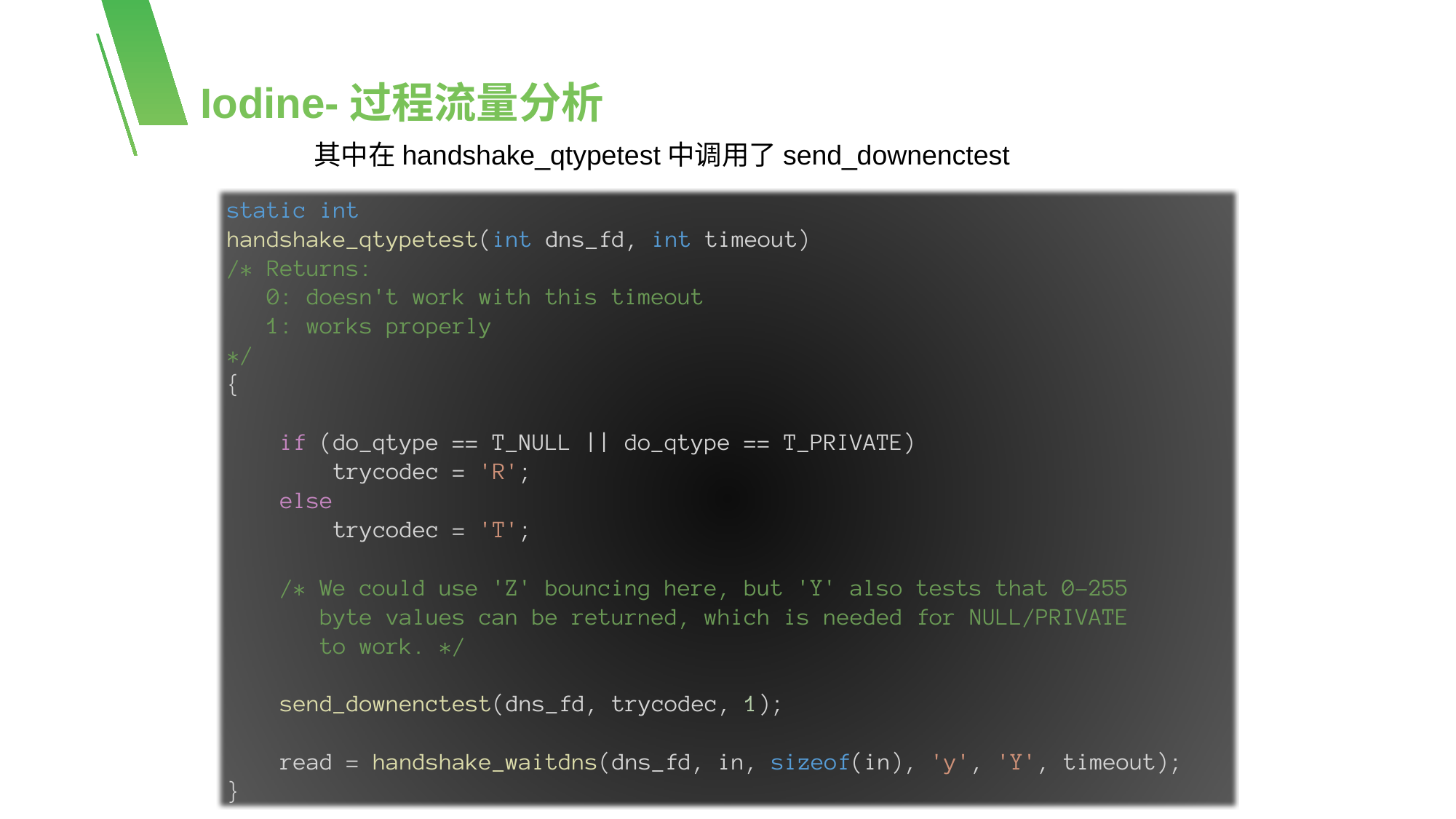

Iodine-过程流量分析
其中在handshake_qtypetest中调用了send_downenctest
static int
handshake_qtypetest(int dns_fd, int timeout)
/* Returns:
   0: doesn't work with this timeout
   1: works properly
*/
{
    if (do_qtype == T_NULL || do_qtype == T_PRIVATE)
        trycodec = 'R';
    else
        trycodec = 'T';
    /* We could use 'Z' bouncing here, but 'Y' also tests that 0-255
       byte values can be returned, which is needed for NULL/PRIVATE
       to work. */
    send_downenctest(dns_fd, trycodec, 1);
    read = handshake_waitdns(dns_fd, in, sizeof(in), 'y', 'Y', timeout);
}